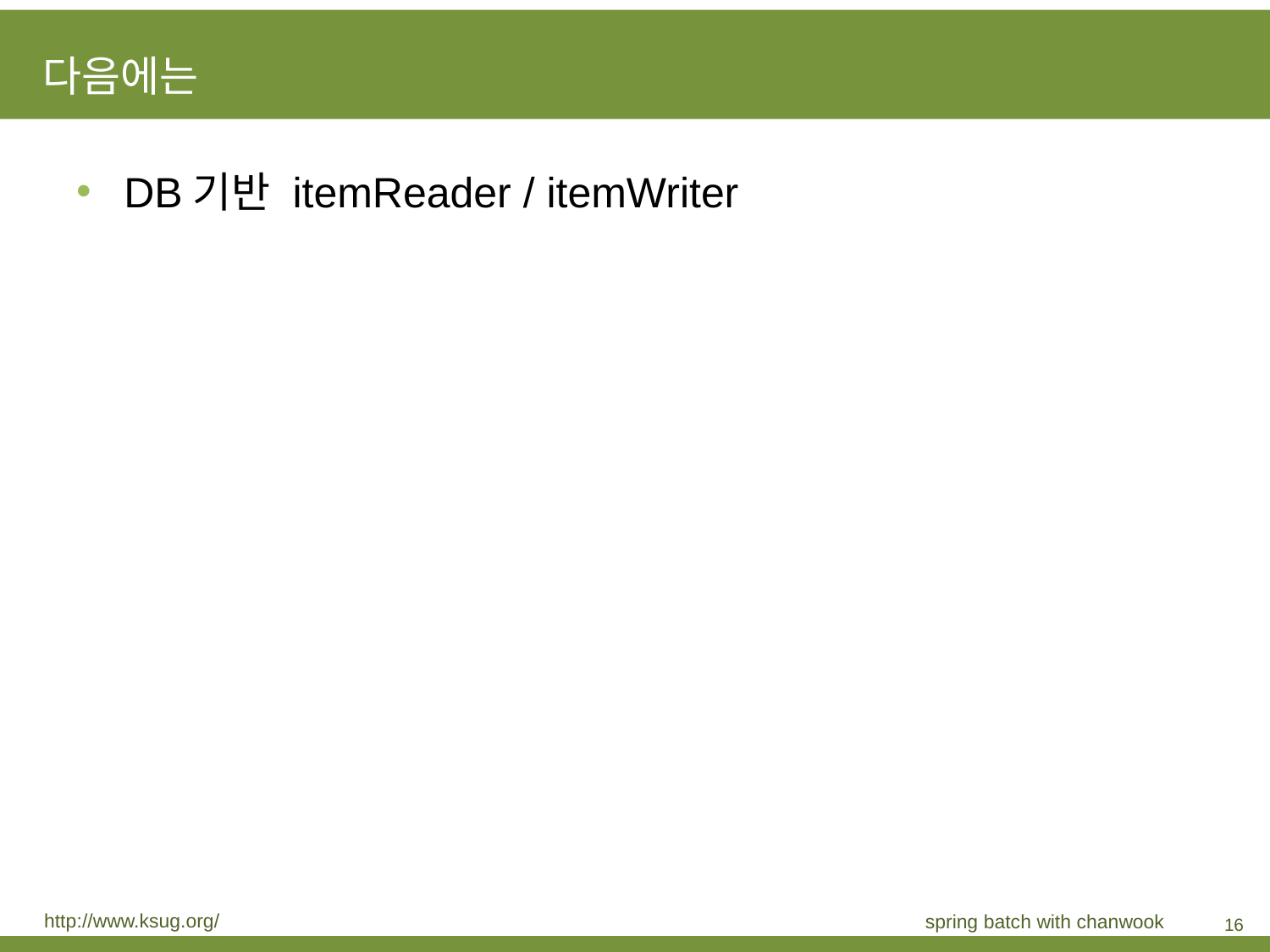

# 다음에는
DB기반 itemReader / itemWriter
http://www.ksug.org/
spring batch with chanwook
16